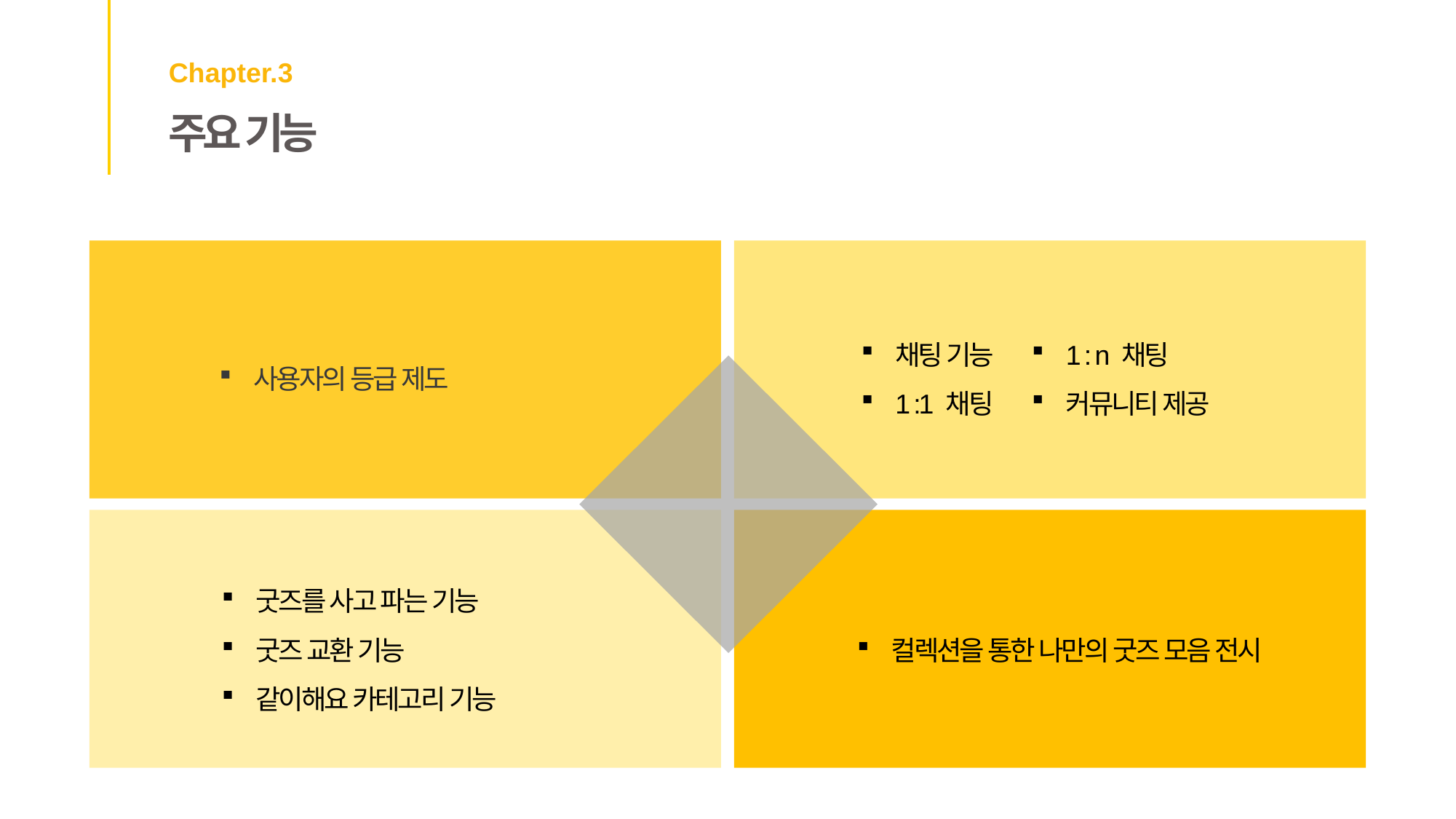

제목을 입력하세요
Part 1,
Chapter.3
Lorem Ipsum is simply dummy text of the printing and typesetting industry
주요 기능

채팅 기능
1 :1 채팅
1 : n 채팅
커뮤니티 제공

사용자의 등급 제도
굿즈를 사고 파는 기능
굿즈 교환 기능
같이해요 카테고리 기능

컬렉션을 통한 나만의 굿즈 모음 전시